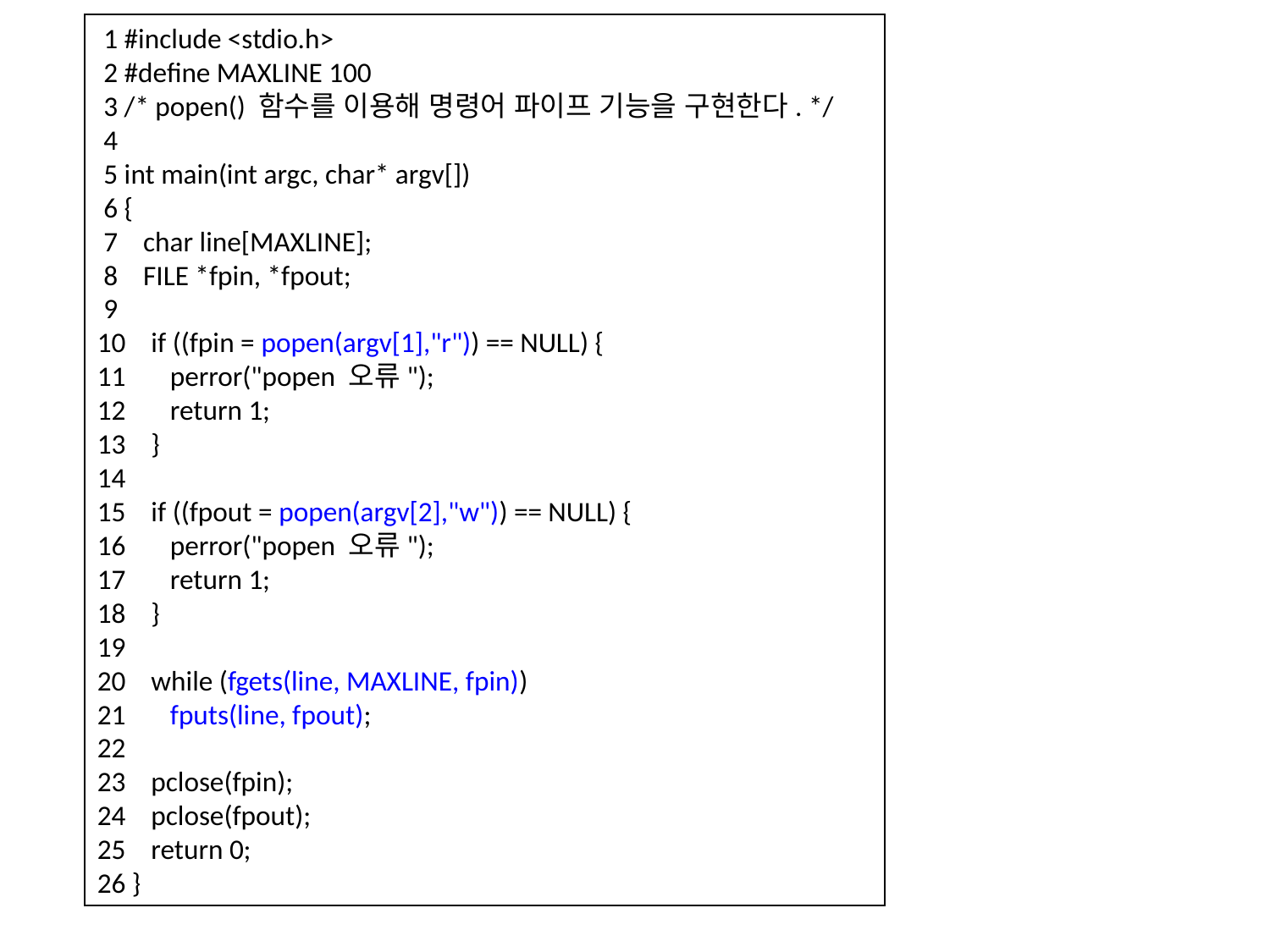

1 #include <stdio.h>
 2 #define MAXLINE 100
 3 /* popen() 함수를 이용해 명령어 파이프 기능을 구현한다. */
 4
 5 int main(int argc, char* argv[])
 6 {
 7    char line[MAXLINE];
 8    FILE *fpin, *fpout;
 9
10    if ((fpin = popen(argv[1],"r")) == NULL) {
11       perror("popen 오류");
12       return 1;
13    }
14
15    if ((fpout = popen(argv[2],"w")) == NULL) {
16       perror("popen 오류");
17       return 1;
18    }
19
20    while (fgets(line, MAXLINE, fpin))
21       fputs(line, fpout);
22
23    pclose(fpin);
24    pclose(fpout);
25    return 0;
26 }